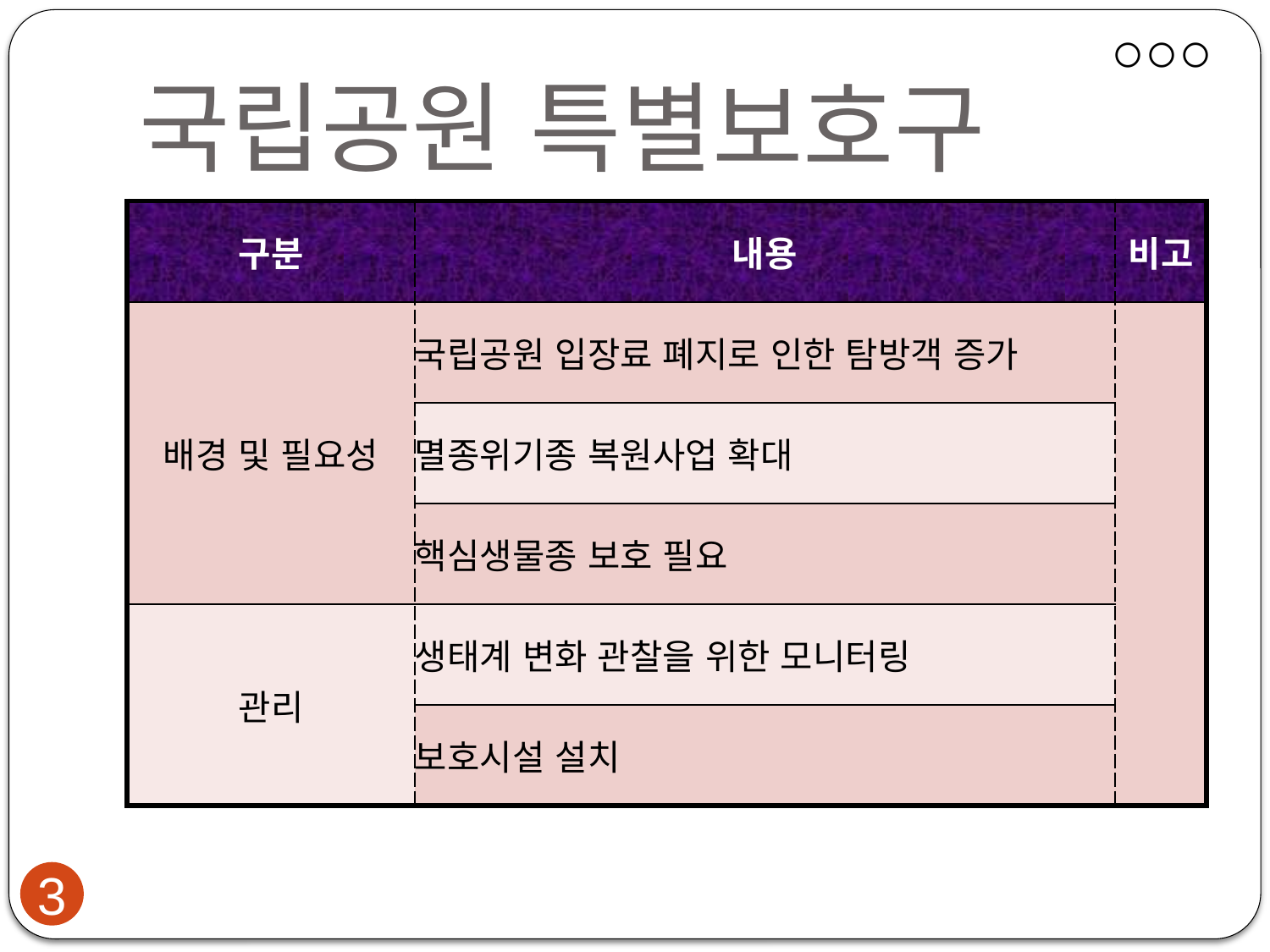

# 국립공원 특별보호구
| 구분 | 내용 | 비고 |
| --- | --- | --- |
| 배경 및 필요성 | 국립공원 입장료 폐지로 인한 탐방객 증가 |  |
|  | 멸종위기종 복원사업 확대 |  |
|  | 핵심생물종 보호 필요 |  |
| 관리 | 생태계 변화 관찰을 위한 모니터링 |  |
|  | 보호시설 설치 |  |
3